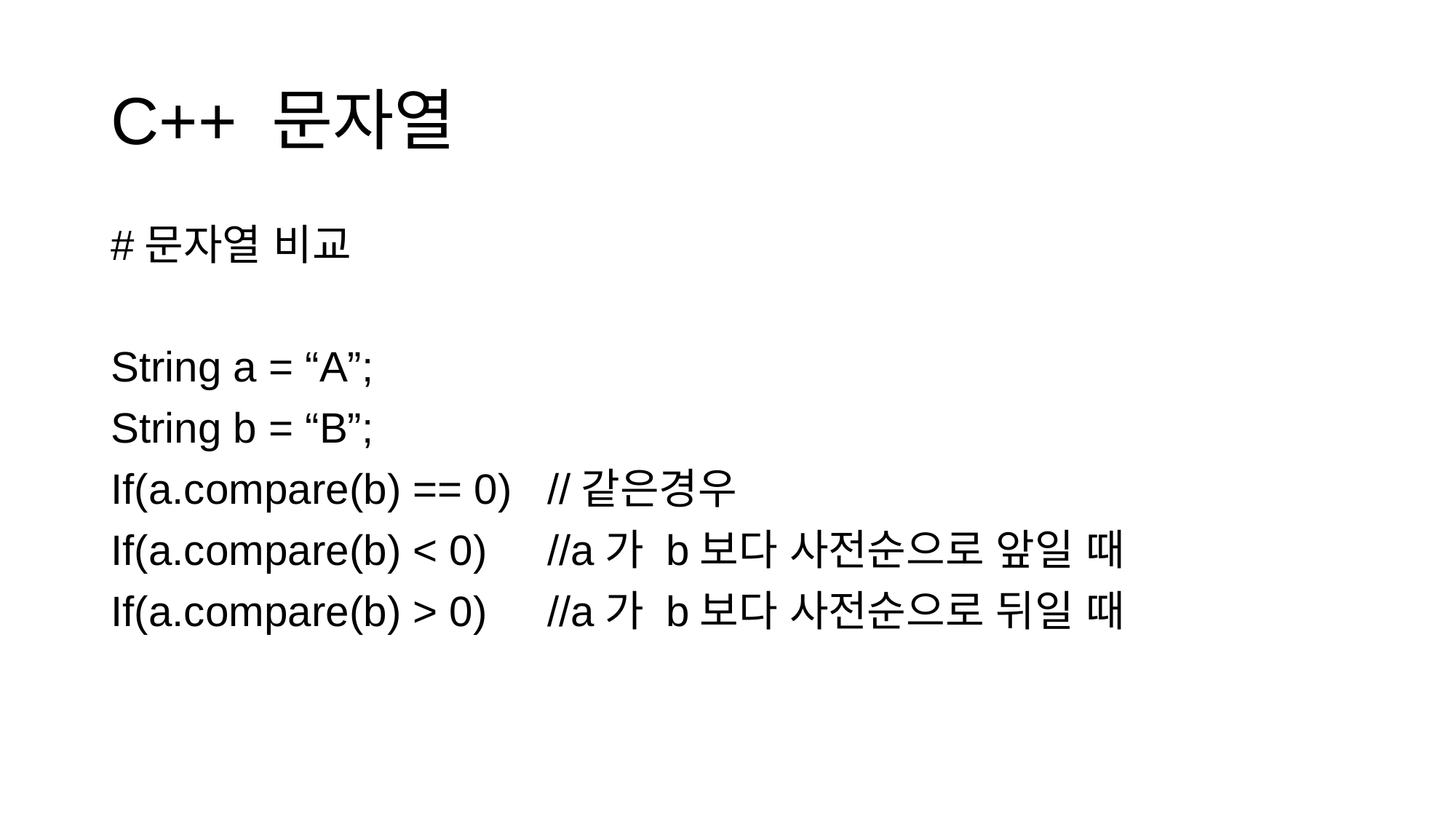

# C++ 문자열
#문자열 비교

String a = “A”;
String b = “B”;
If(a.compare(b) == 0)	//같은경우
If(a.compare(b) < 0)	//a가 b보다 사전순으로 앞일 때
If(a.compare(b) > 0)	//a가 b보다 사전순으로 뒤일 때